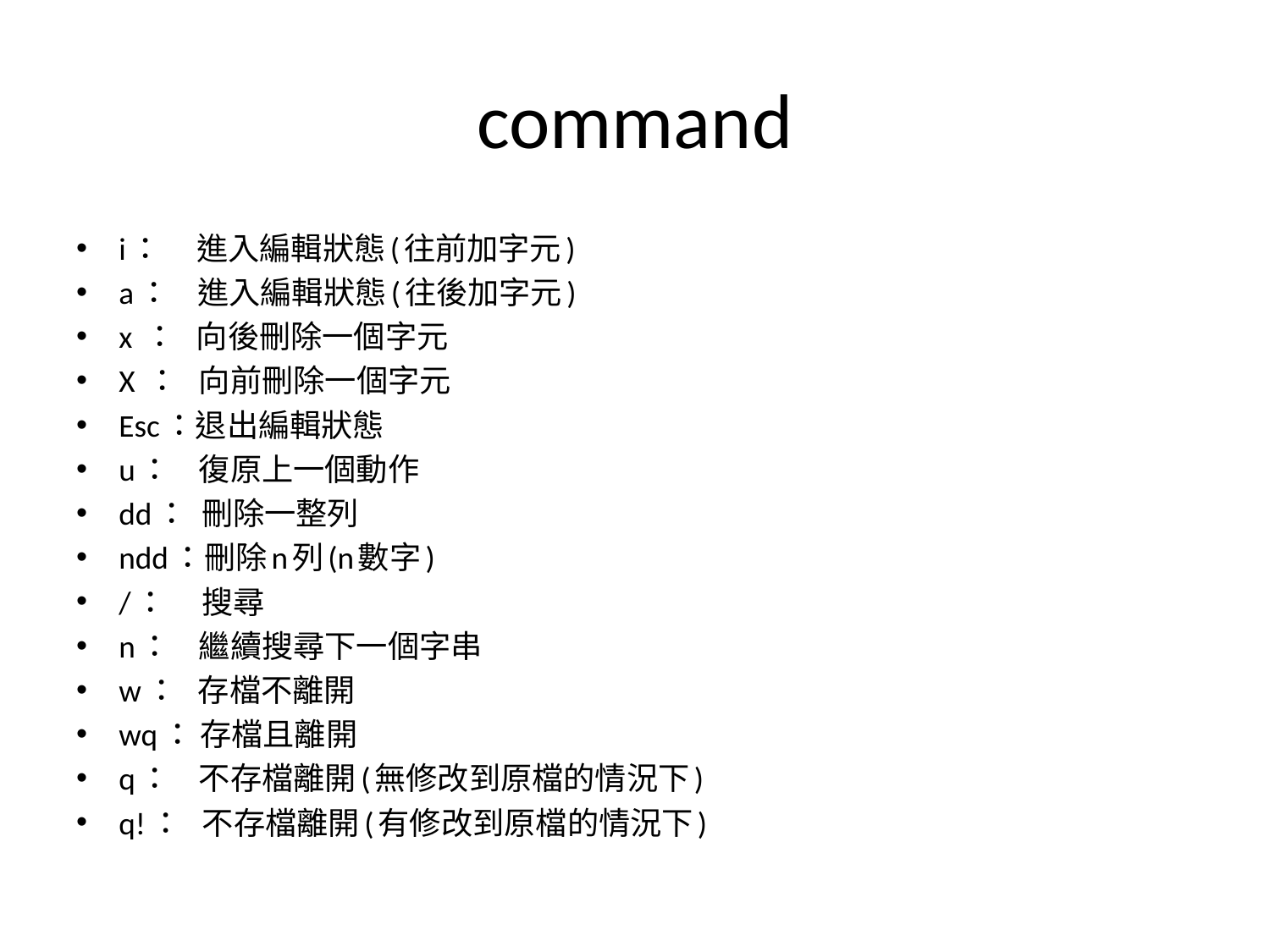

# command
i：     進入編輯狀態(往前加字元)
a：    進入編輯狀態(往後加字元)
x ：   向後刪除一個字元
X ：   向前刪除一個字元
Esc：退出編輯狀態
u：    復原上一個動作
dd：  刪除一整列
ndd：刪除n列(n數字)
/：     搜尋
n：    繼續搜尋下一個字串
w：   存檔不離開
wq： 存檔且離開
q：    不存檔離開(無修改到原檔的情況下)
q!：   不存檔離開(有修改到原檔的情況下)